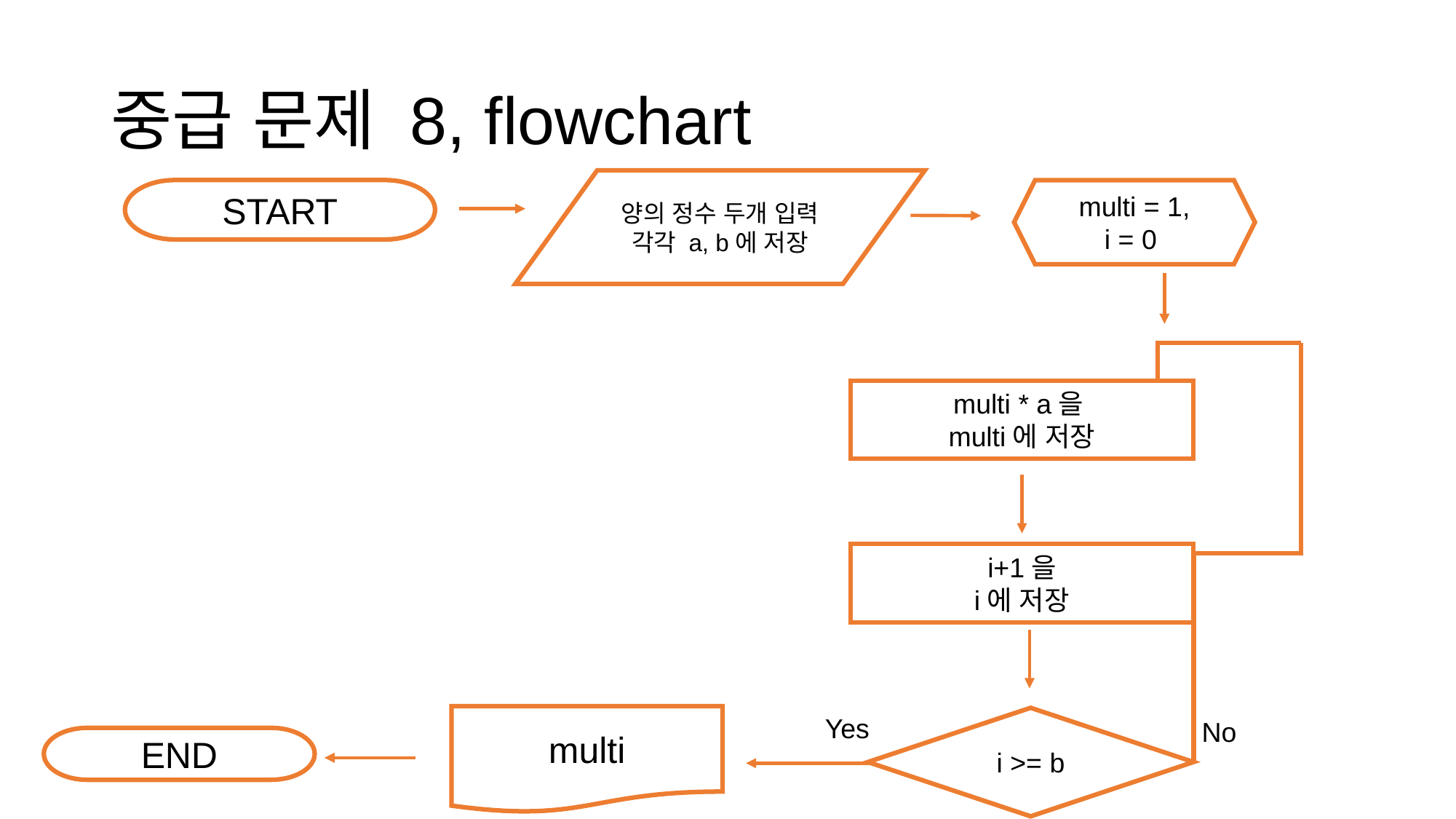

# 중급 문제 8, flowchart
양의 정수 두개 입력
각각 a, b에 저장
START
multi = 1,
i = 0
multi * a을
multi에 저장
i+1을
i에 저장
multi
Yes
i >= b
No
END